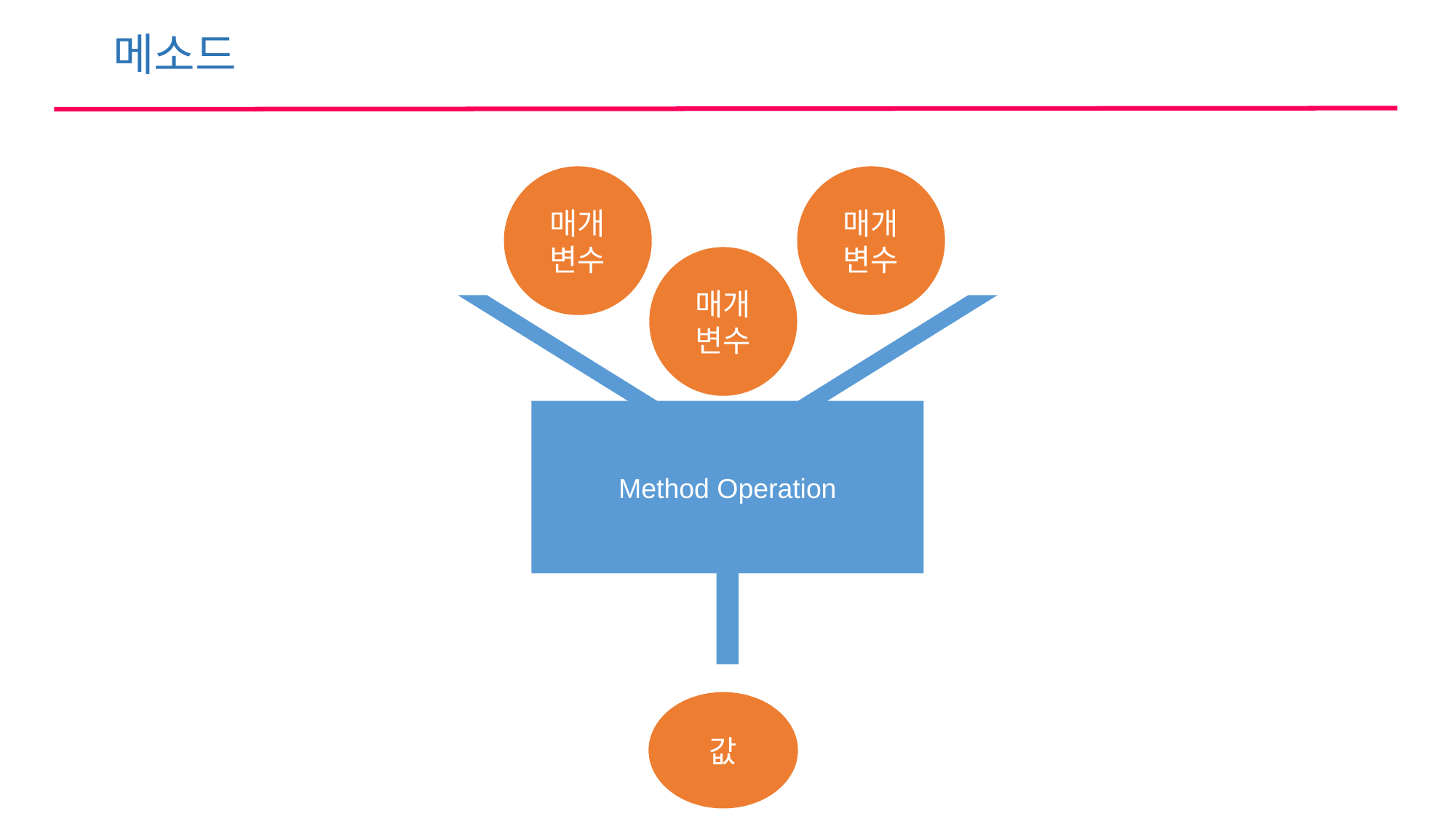

메소드
매개변수
매개변수
매개변수

Method Operation

값